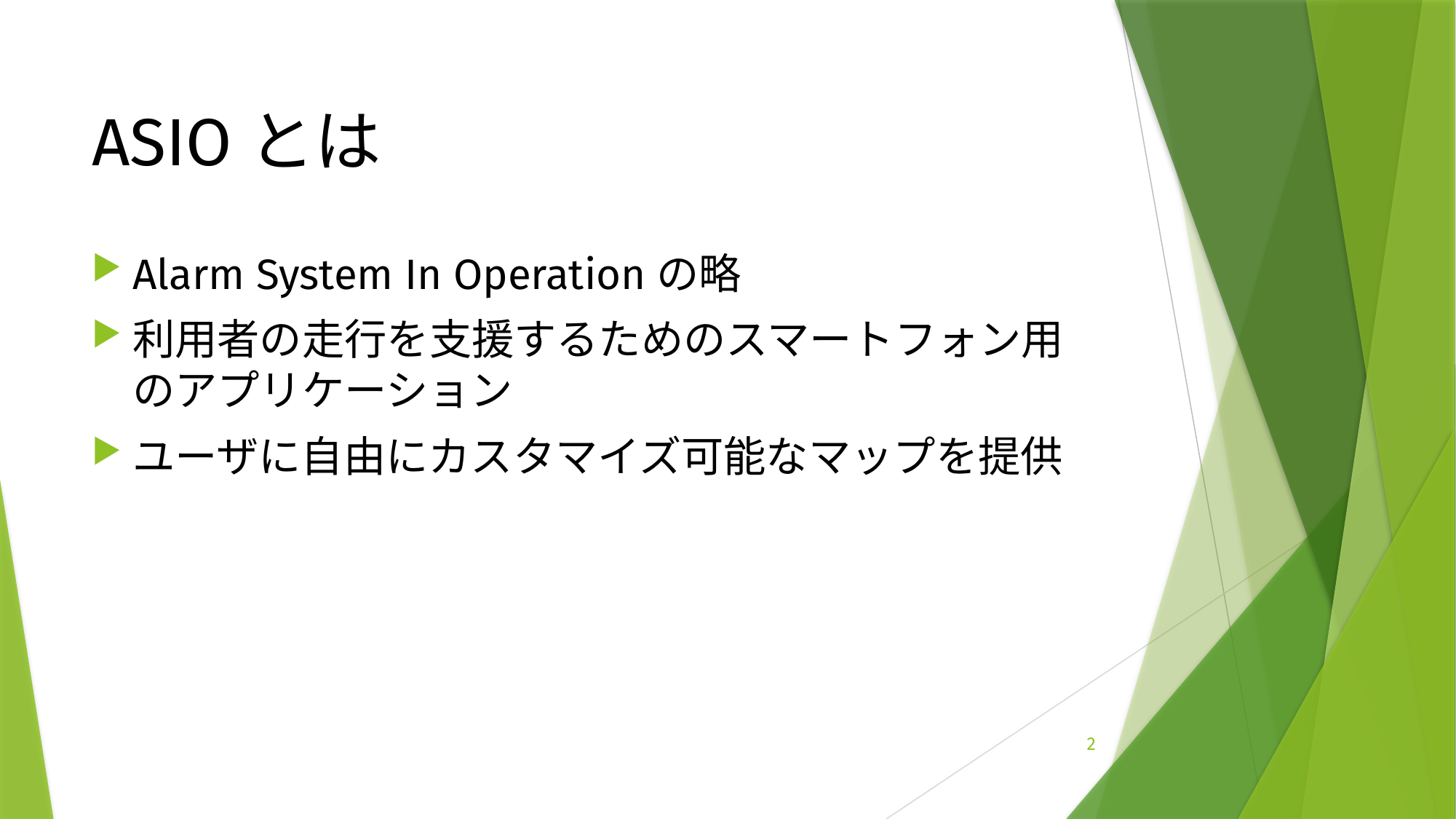

# ASIOとは
Alarm System In Operationの略
利用者の走行を支援するためのスマートフォン用のアプリケーション
ユーザに自由にカスタマイズ可能なマップを提供
2